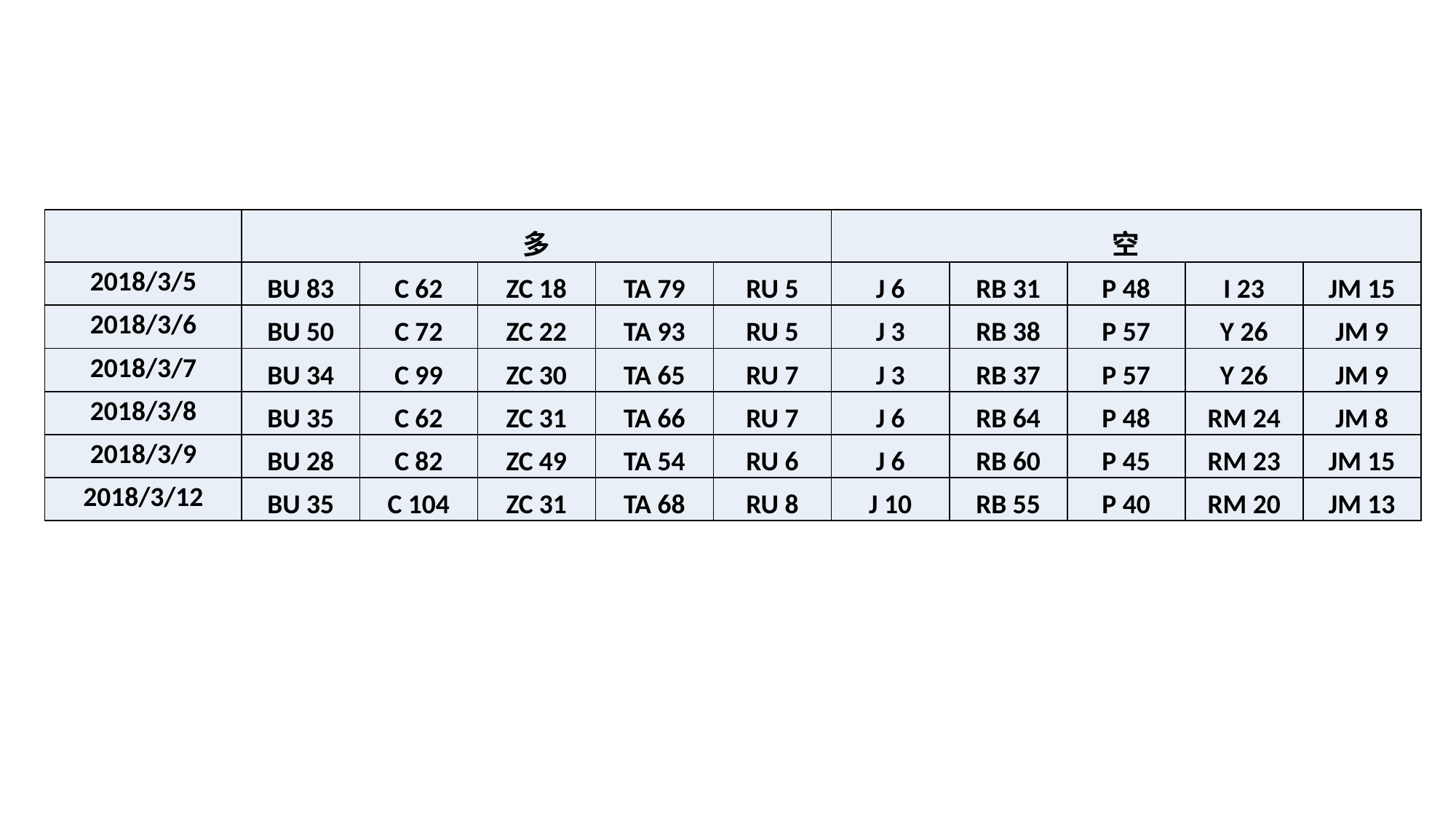

|  | 多 |  |  |  |  | 空 |  |  |  |  |
| --- | --- | --- | --- | --- | --- | --- | --- | --- | --- | --- |
| 2018/3/5 | BU 83 | C 62 | ZC 18 | TA 79 | RU 5 | J 6 | RB 31 | P 48 | I 23 | JM 15 |
| 2018/3/6 | BU 50 | C 72 | ZC 22 | TA 93 | RU 5 | J 3 | RB 38 | P 57 | Y 26 | JM 9 |
| 2018/3/7 | BU 34 | C 99 | ZC 30 | TA 65 | RU 7 | J 3 | RB 37 | P 57 | Y 26 | JM 9 |
| 2018/3/8 | BU 35 | C 62 | ZC 31 | TA 66 | RU 7 | J 6 | RB 64 | P 48 | RM 24 | JM 8 |
| 2018/3/9 | BU 28 | C 82 | ZC 49 | TA 54 | RU 6 | J 6 | RB 60 | P 45 | RM 23 | JM 15 |
| 2018/3/12 | BU 35 | C 104 | ZC 31 | TA 68 | RU 8 | J 10 | RB 55 | P 40 | RM 20 | JM 13 |